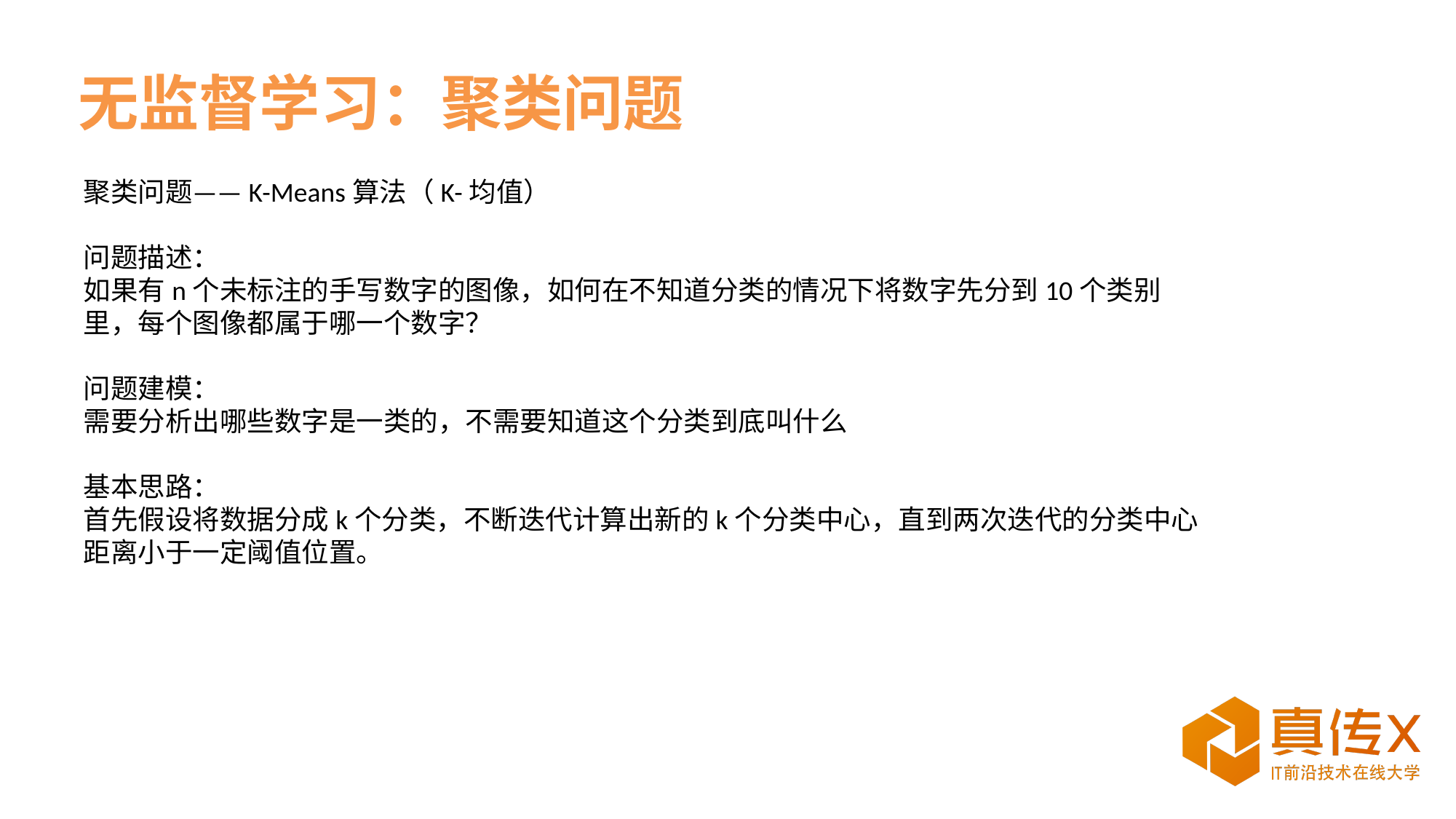

# 无监督学习：聚类问题
聚类问题——K-Means算法（K-均值）

问题描述：
如果有n个未标注的手写数字的图像，如何在不知道分类的情况下将数字先分到10个类别里，每个图像都属于哪一个数字？

问题建模：
需要分析出哪些数字是一类的，不需要知道这个分类到底叫什么

基本思路：
首先假设将数据分成k个分类，不断迭代计算出新的k个分类中心，直到两次迭代的分类中心距离小于一定阈值位置。